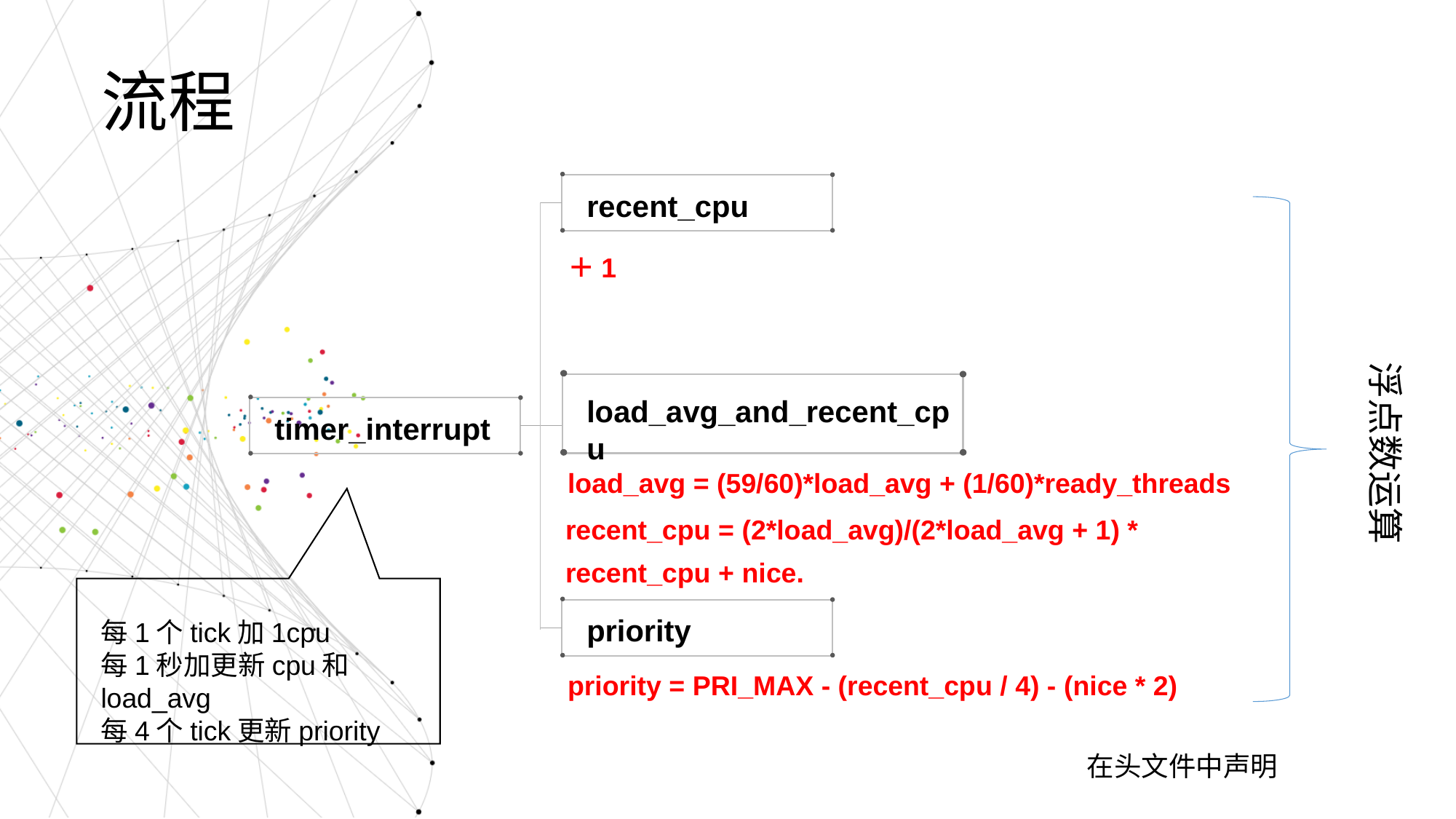

流程

recent_cpu

＋1
浮点数运算

load_avg_and_recent_cpu

timer_interrupt
load_avg = (59/60)*load_avg + (1/60)*ready_threads
recent_cpu = (2*load_avg)/(2*load_avg + 1) * recent_cpu + nice.

priority
每1个tick加1cpu
每1秒加更新cpu和load_avg
每4个tick更新priority

priority = PRI_MAX - (recent_cpu / 4) - (nice * 2)
在头文件中声明